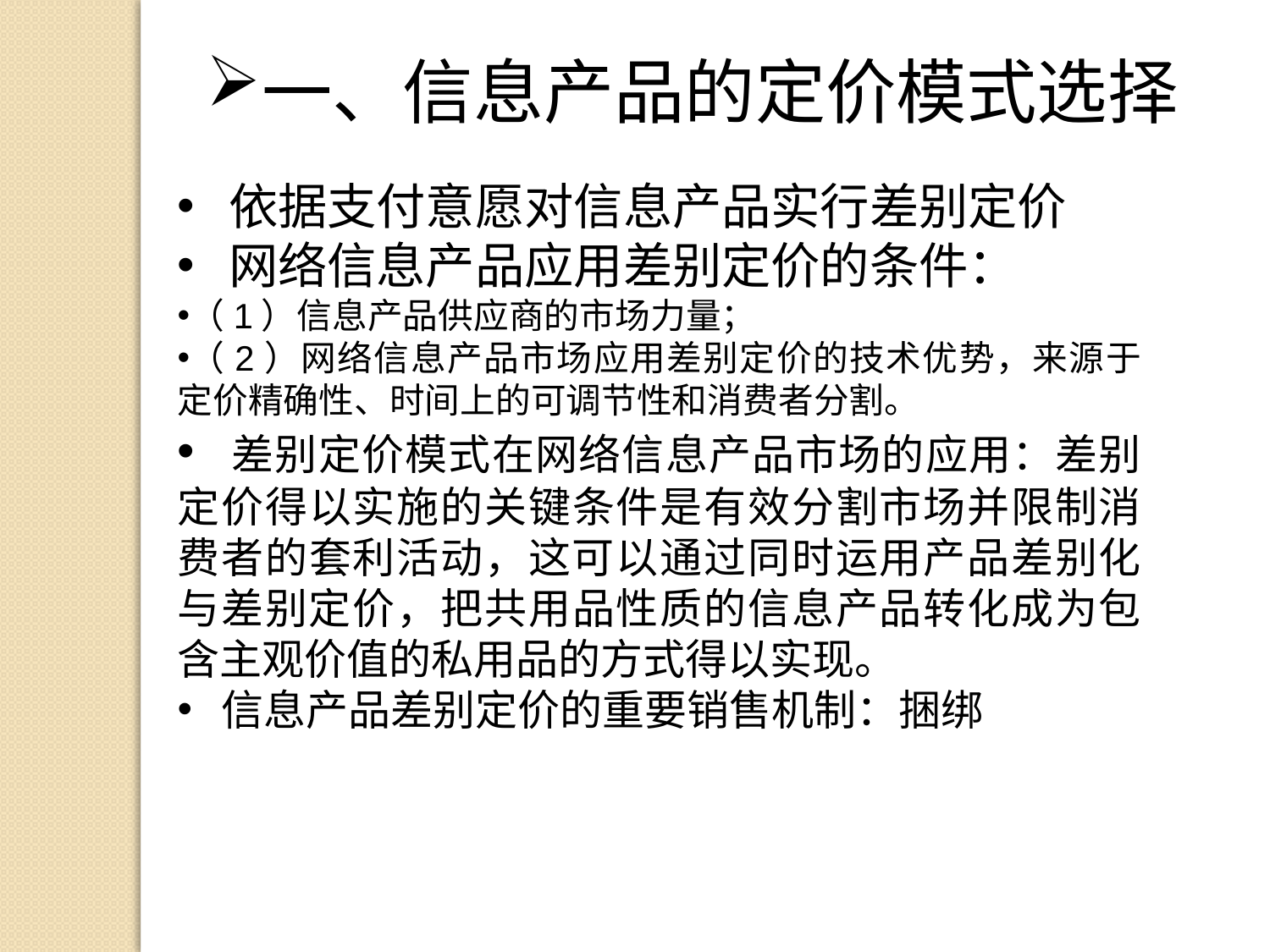

一、信息产品的定价模式选择
  依据支付意愿对信息产品实行差别定价
  网络信息产品应用差别定价的条件：
（1）信息产品供应商的市场力量；
（2）网络信息产品市场应用差别定价的技术优势，来源于定价精确性、时间上的可调节性和消费者分割。
  差别定价模式在网络信息产品市场的应用：差别定价得以实施的关键条件是有效分割市场并限制消费者的套利活动，这可以通过同时运用产品差别化与差别定价，把共用品性质的信息产品转化成为包含主观价值的私用品的方式得以实现。
  信息产品差别定价的重要销售机制：捆绑